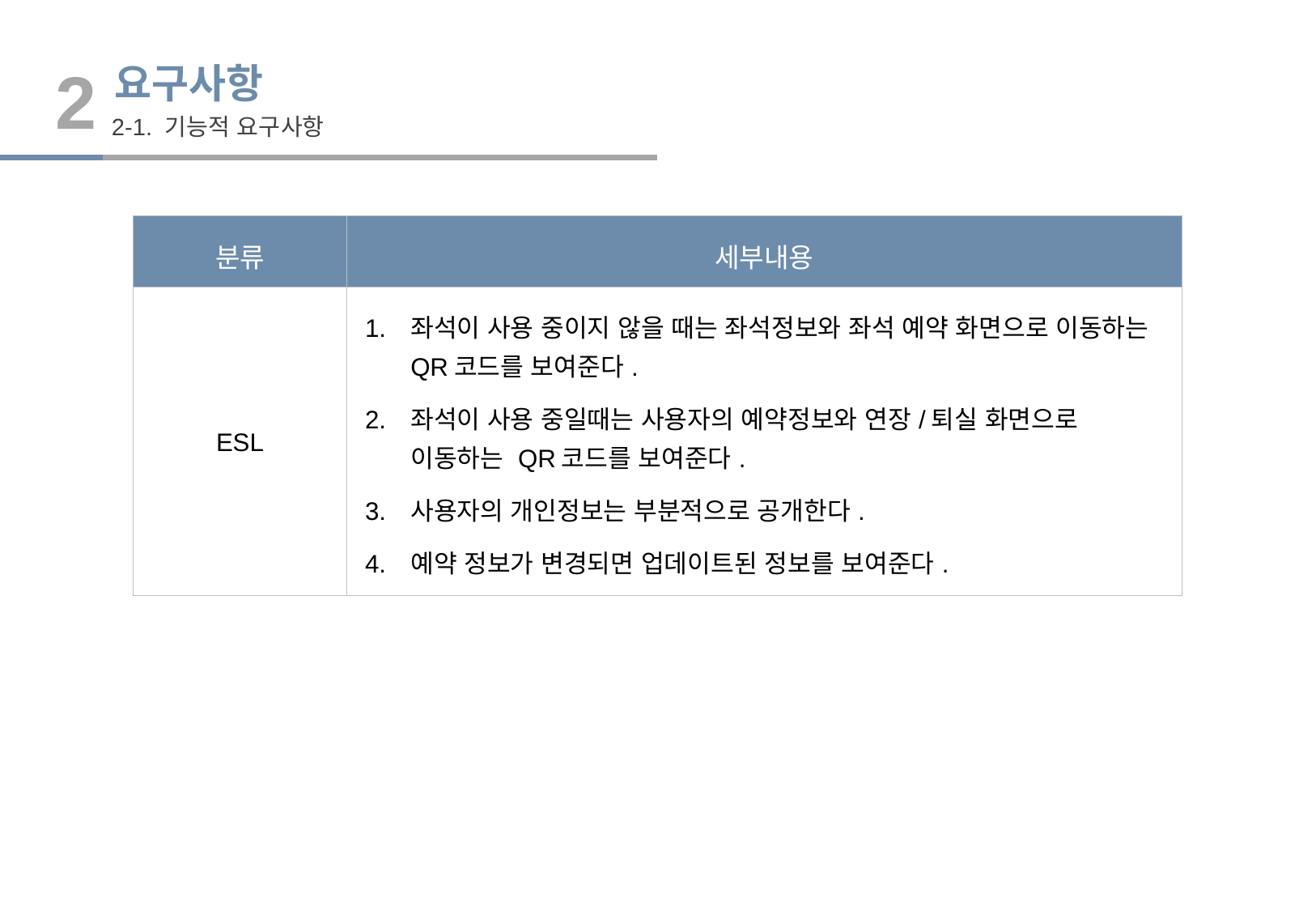

2
요구사항
2-1. 기능적 요구사항
| 분류 | 세부내용 |
| --- | --- |
| ESL | 좌석이 사용 중이지 않을 때는 좌석정보와 좌석 예약 화면으로 이동하는 QR코드를 보여준다. 좌석이 사용 중일때는 사용자의 예약정보와 연장/퇴실 화면으로 이동하는 QR코드를 보여준다. 사용자의 개인정보는 부분적으로 공개한다. 예약 정보가 변경되면 업데이트된 정보를 보여준다. |